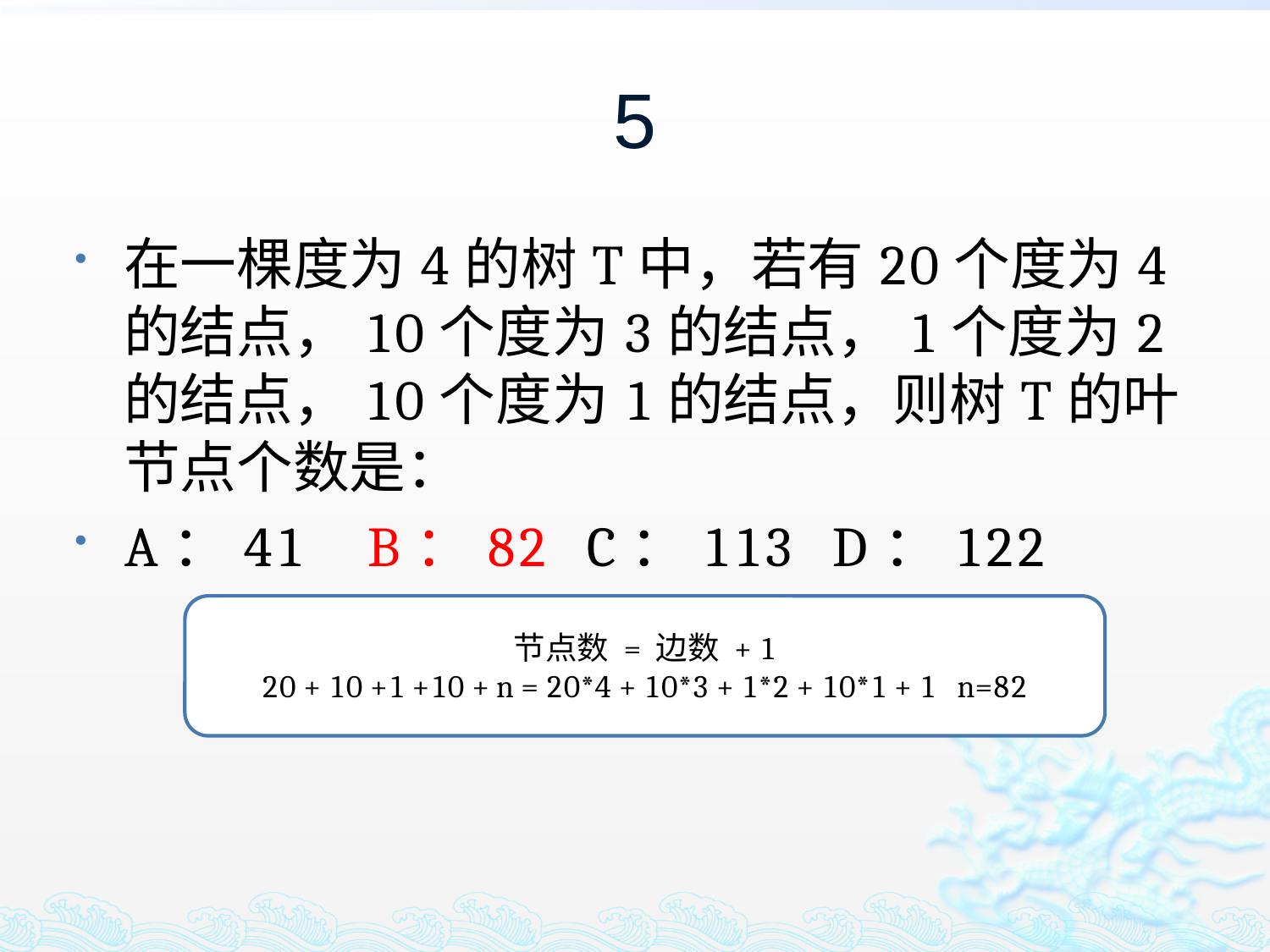

# 5
在一棵度为4的树T中，若有20个度为4的结点，10个度为3的结点，1个度为2的结点，10个度为1的结点，则树T的叶节点个数是：
A：41     B：82   C：113   D：122
节点数 = 边数 + 1
20 + 10 +1 +10 + n = 20*4 + 10*3 + 1*2 + 10*1 + 1   n=82